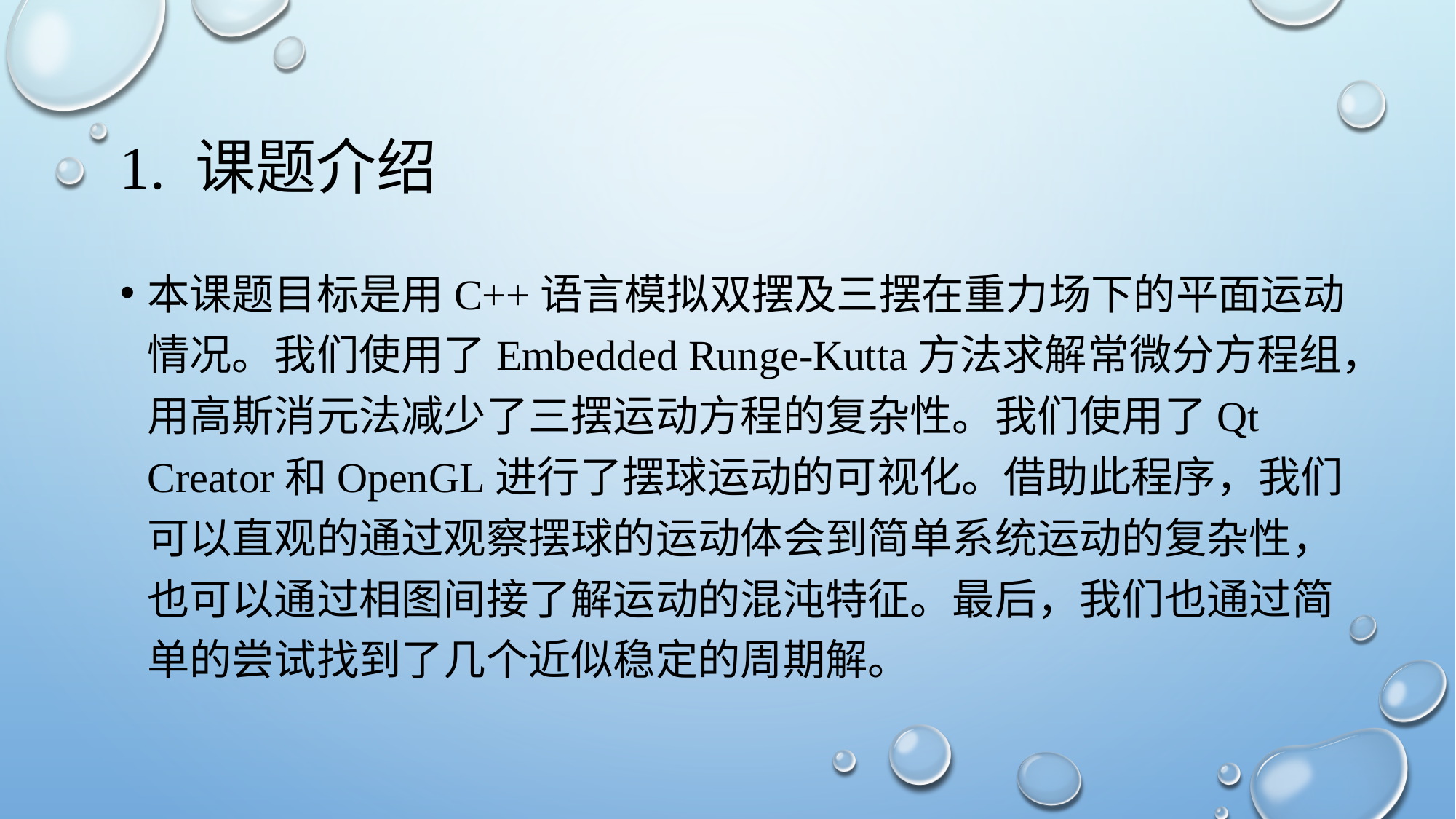

# 1. 课题介绍
本课题目标是用C++语言模拟双摆及三摆在重力场下的平面运动情况。我们使用了Embedded Runge-Kutta方法求解常微分方程组，用高斯消元法减少了三摆运动方程的复杂性。我们使用了Qt Creator和OpenGL进行了摆球运动的可视化。借助此程序，我们可以直观的通过观察摆球的运动体会到简单系统运动的复杂性，也可以通过相图间接了解运动的混沌特征。最后，我们也通过简单的尝试找到了几个近似稳定的周期解。